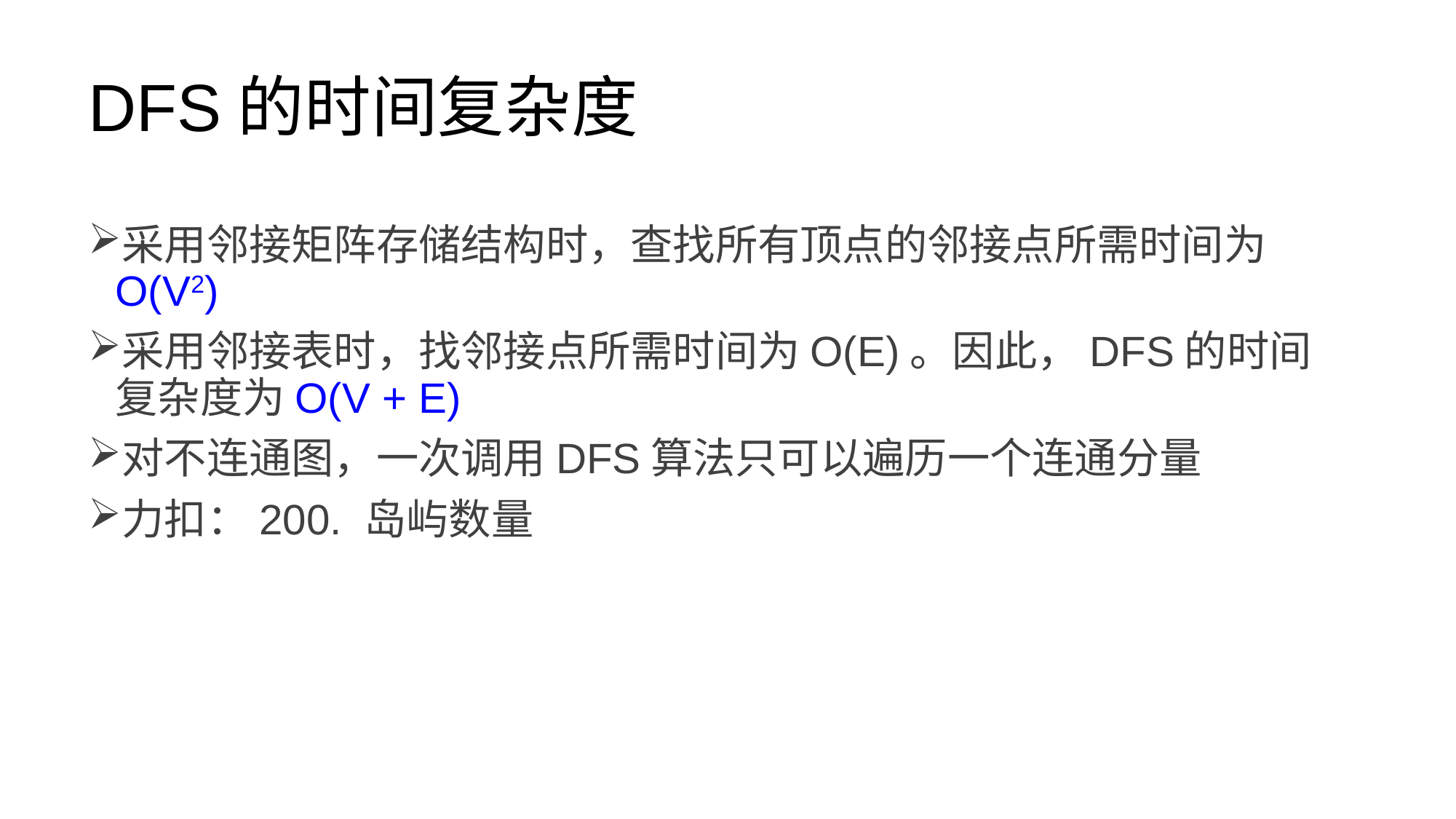

# DFS的时间复杂度
采用邻接矩阵存储结构时，查找所有顶点的邻接点所需时间为O(V2)
采用邻接表时，找邻接点所需时间为O(E)。因此，DFS的时间复杂度为O(V + E)
对不连通图，一次调用DFS算法只可以遍历一个连通分量
力扣：200. 岛屿数量